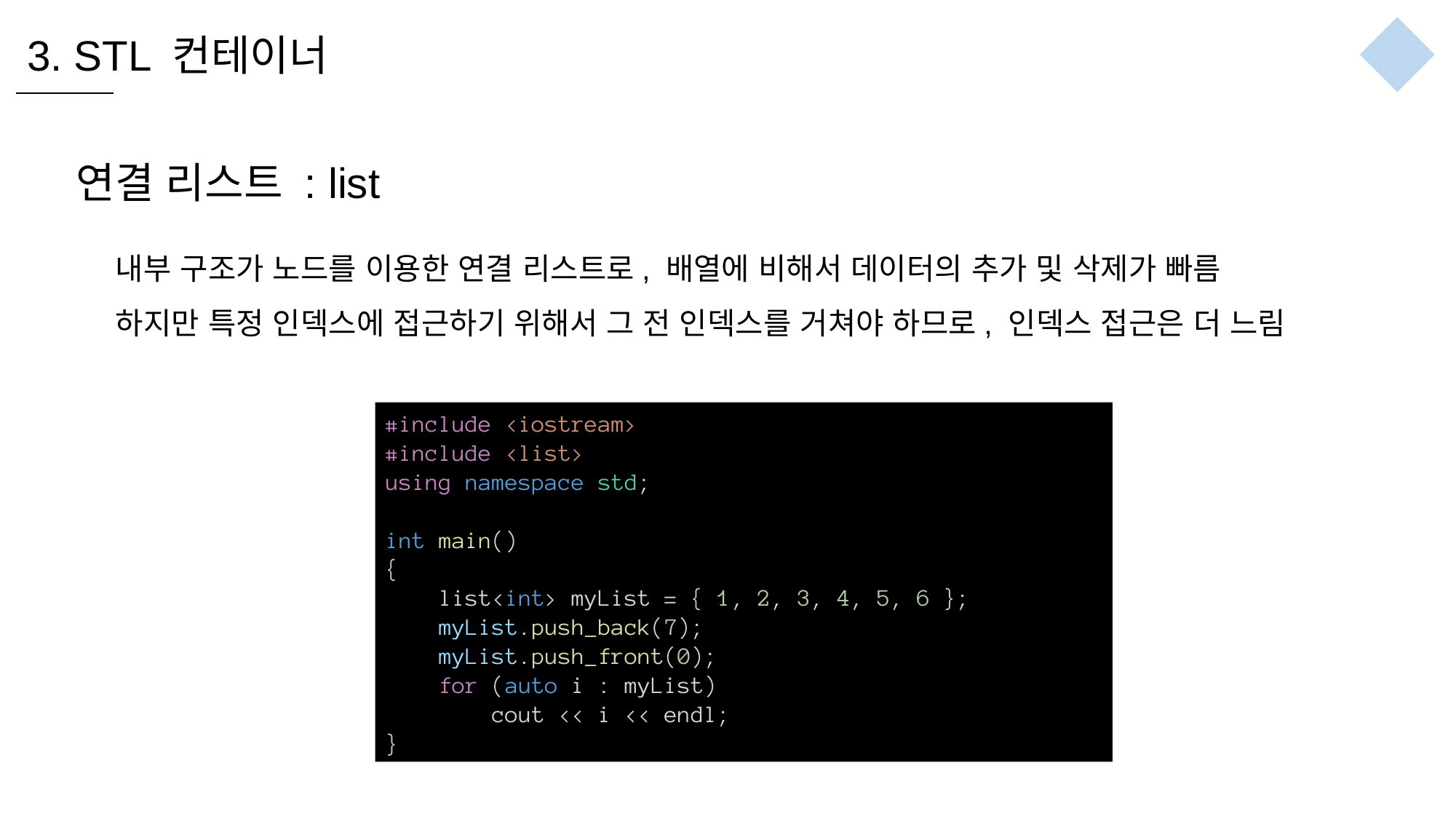

3. STL 컨테이너
연결 리스트 : list
내부 구조가 노드를 이용한 연결 리스트로, 배열에 비해서 데이터의 추가 및 삭제가 빠름
하지만 특정 인덱스에 접근하기 위해서 그 전 인덱스를 거쳐야 하므로, 인덱스 접근은 더 느림
#include <iostream>
#include <list>
using namespace std;
int main()
{
    list<int> myList = { 1, 2, 3, 4, 5, 6 };
    myList.push_back(7);
    myList.push_front(0);
    for (auto i : myList)
        cout << i << endl;
}